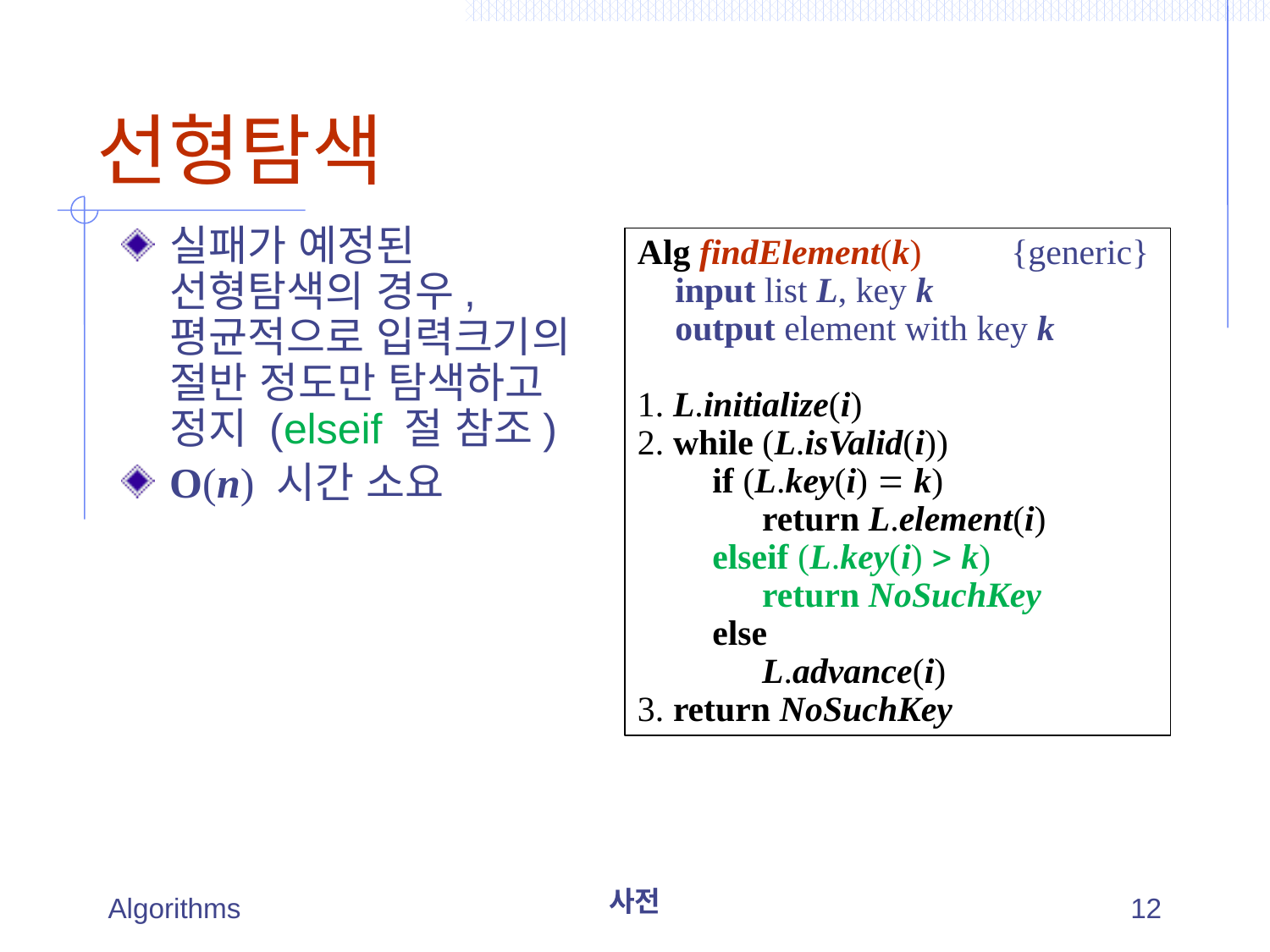

# 선형탐색
실패가 예정된 선형탐색의 경우, 평균적으로 입력크기의 절반 정도만 탐색하고 정지 (elseif 절 참조)
O(n) 시간 소요
Alg findElement(k)		{generic}
	input list L, key k
	output element with key k

1. L.initialize(i)
2. while (L.isValid(i))
		if (L.key(i) = k)
			return L.element(i)
		elseif (L.key(i) > k)
			return NoSuchKey
		else
			L.advance(i)
3. return NoSuchKey
Algorithms
사전
12